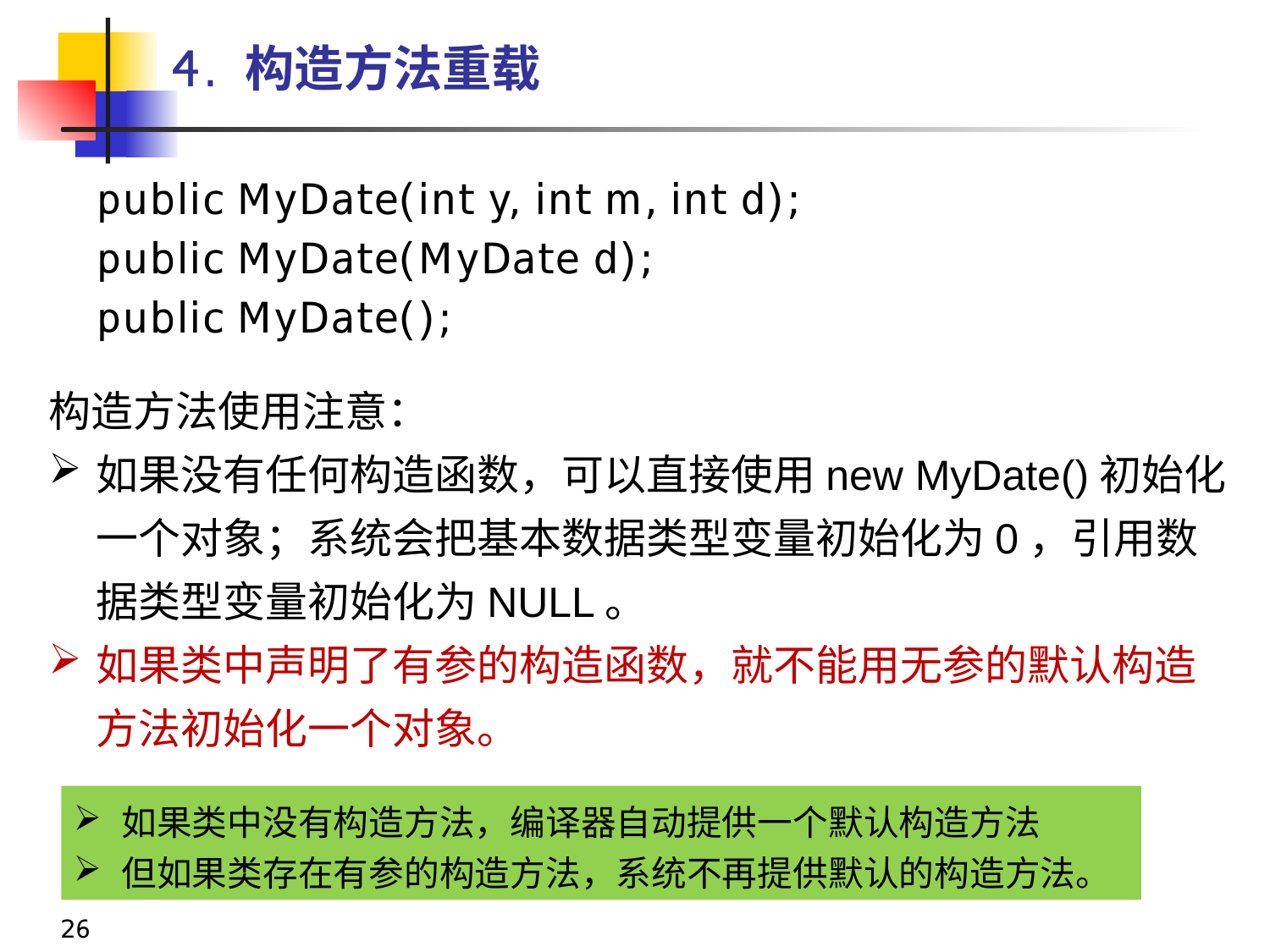

# 4. 构造方法重载
public MyDate(int y, int m, int d);
public MyDate(MyDate d);
public MyDate();
构造方法使用注意：
如果没有任何构造函数，可以直接使用new MyDate()初始化一个对象；系统会把基本数据类型变量初始化为0，引用数据类型变量初始化为NULL。
如果类中声明了有参的构造函数，就不能用无参的默认构造方法初始化一个对象。
如果类中没有构造方法，编译器自动提供一个默认构造方法
但如果类存在有参的构造方法，系统不再提供默认的构造方法。
26